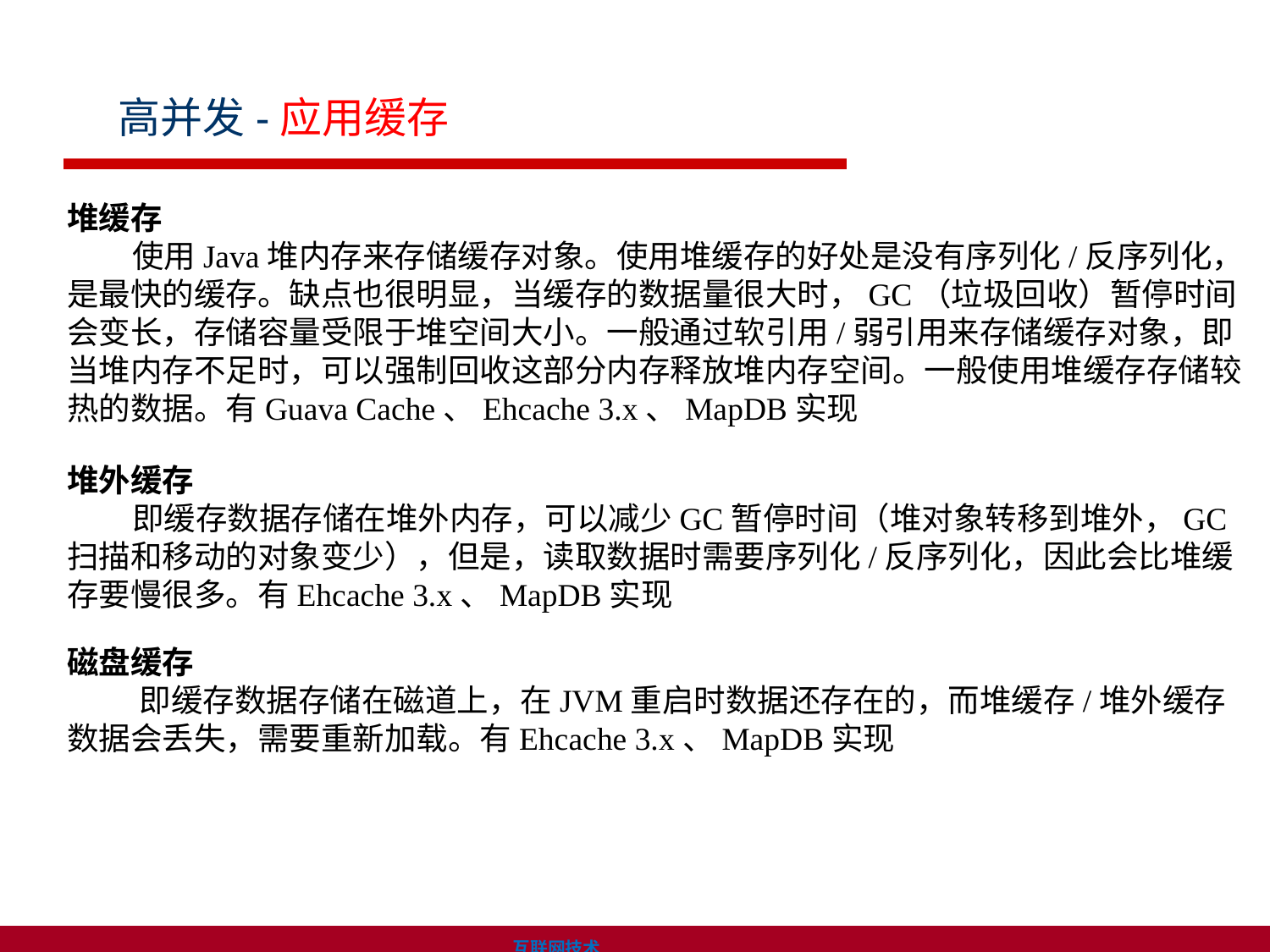

高并发-应用缓存
堆缓存
        使用Java堆内存来存储缓存对象。使用堆缓存的好处是没有序列化/反序列化，是最快的缓存。缺点也很明显，当缓存的数据量很大时，GC（垃圾回收）暂停时间会变长，存储容量受限于堆空间大小。一般通过软引用/弱引用来存储缓存对象，即当堆内存不足时，可以强制回收这部分内存释放堆内存空间。一般使用堆缓存存储较热的数据。有Guava Cache、Ehcache 3.x、MapDB实现
堆外缓存
        即缓存数据存储在堆外内存，可以减少GC暂停时间（堆对象转移到堆外，GC扫描和移动的对象变少），但是，读取数据时需要序列化/反序列化，因此会比堆缓存要慢很多。有Ehcache 3.x、MapDB实现
磁盘缓存
         即缓存数据存储在磁道上，在JVM重启时数据还存在的，而堆缓存/堆外缓存数据会丢失，需要重新加载。有Ehcache 3.x、MapDB实现